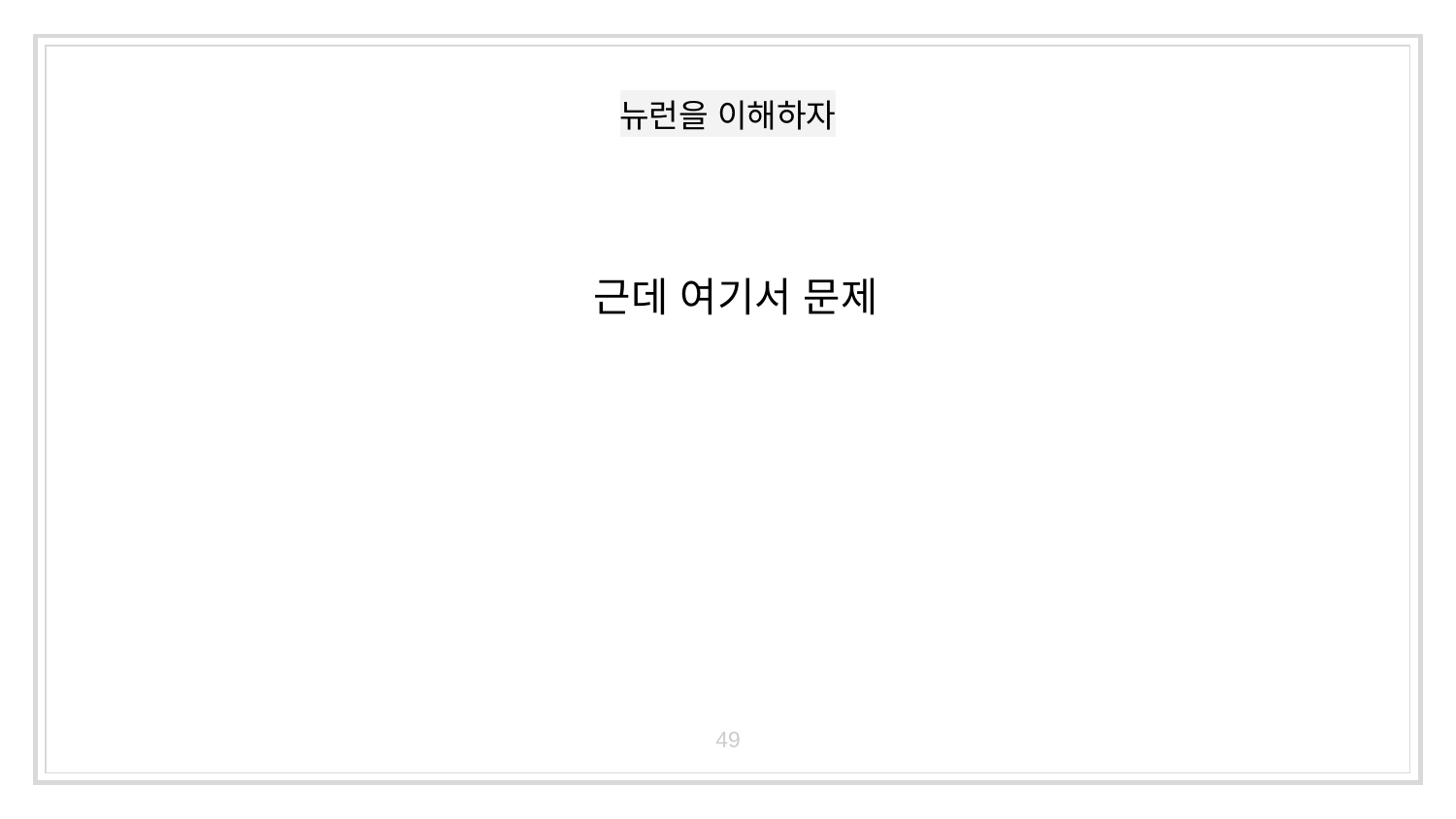

# 뉴런을 이해하자
근데 여기서 문제

49